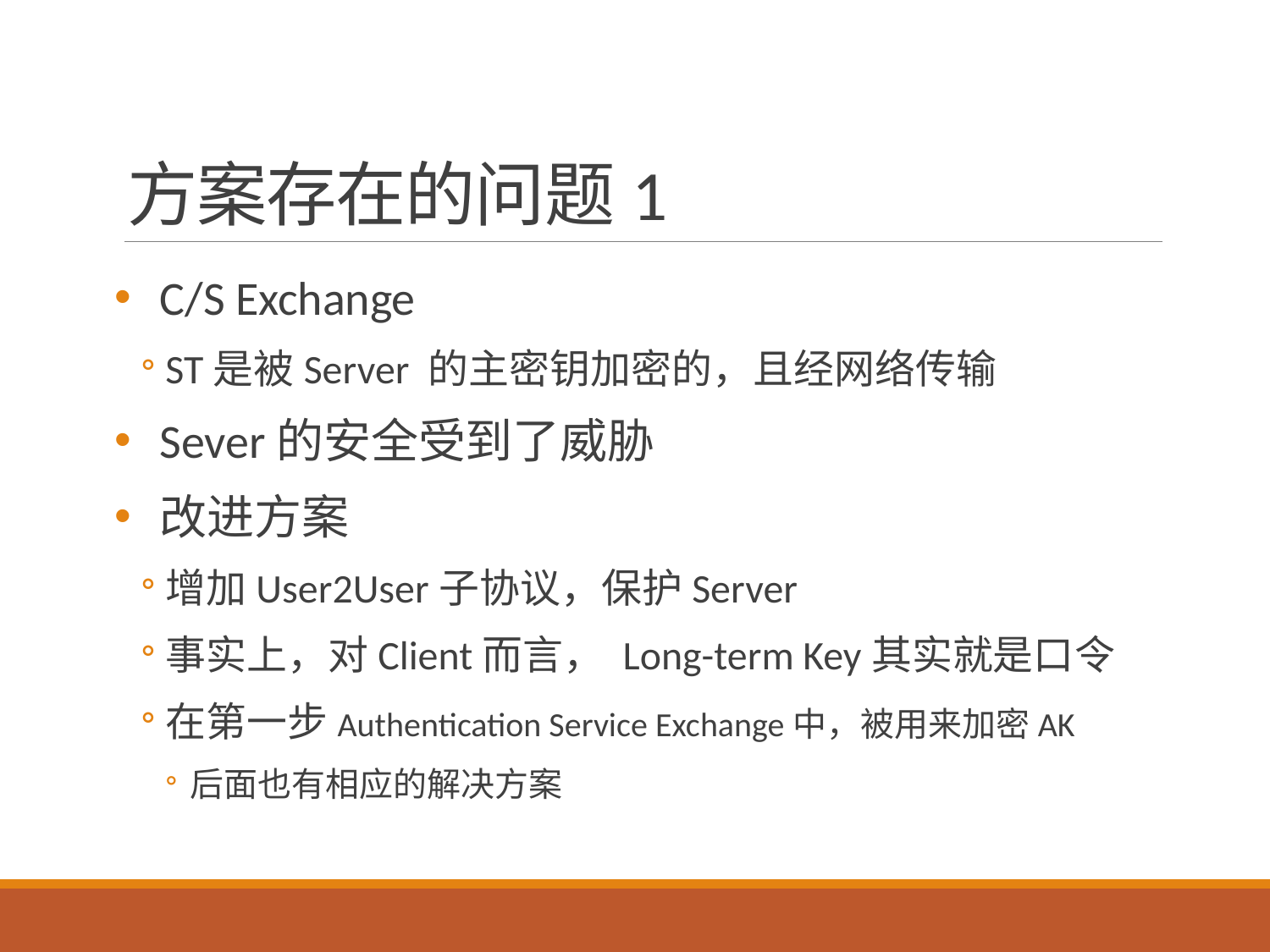

# 方案存在的问题1
C/S Exchange
ST是被Server 的主密钥加密的，且经网络传输
Sever的安全受到了威胁
改进方案
增加User2User子协议，保护Server
事实上，对Client而言， Long-term Key其实就是口令
在第一步Authentication Service Exchange中，被用来加密AK
后面也有相应的解决方案